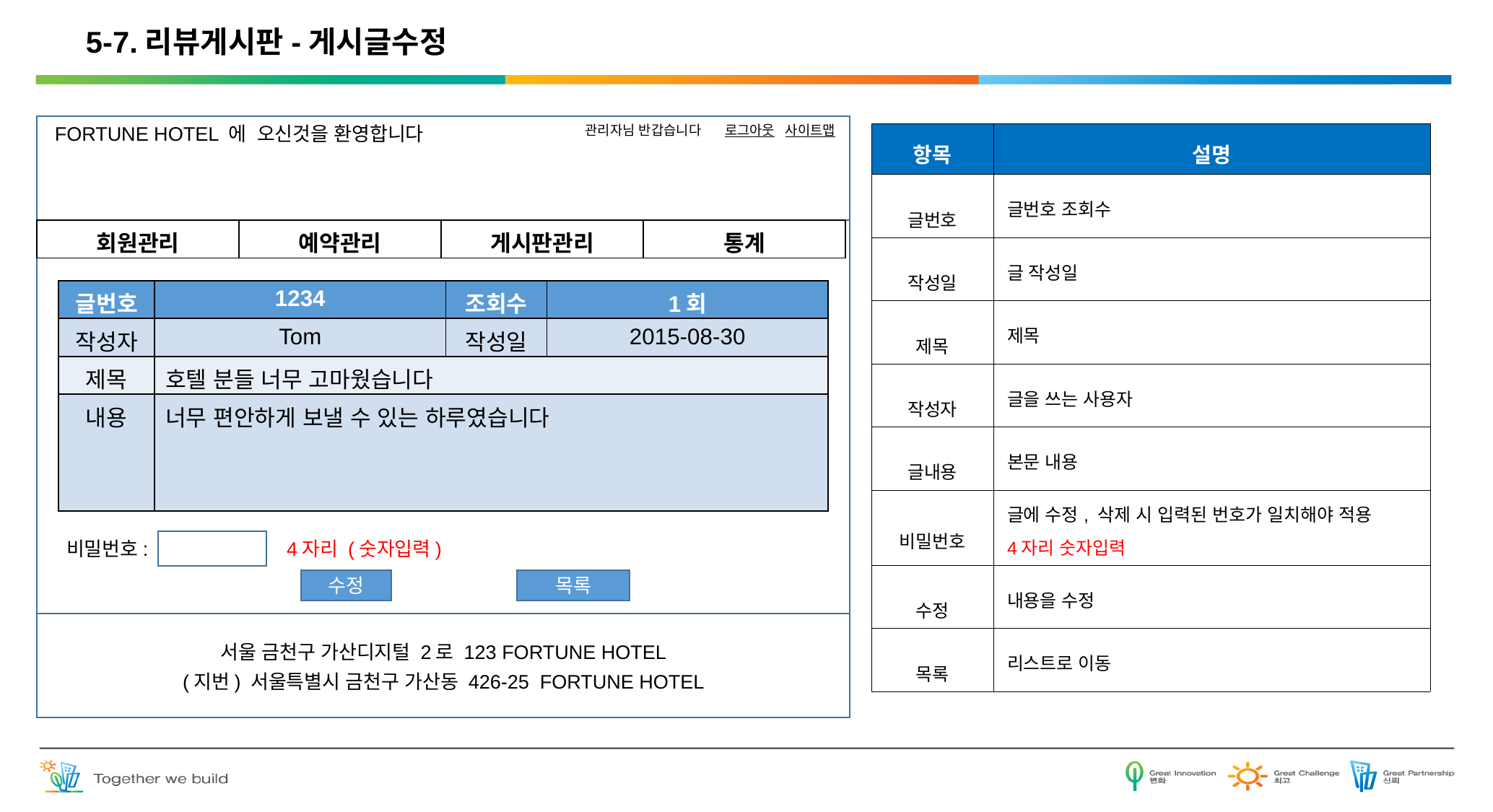

# 5-7.리뷰게시판-게시글수정
FORTUNE HOTEL 에  오신것을 환영합니다

관리자님 반갑습니다
로그아웃
사이트맵

| 항목 | 설명 |
| --- | --- |
| 글번호 | 글번호 조회수 |
| 작성일 | 글 작성일 |
| 제목 | 제목 |
| 작성자 | 글을 쓰는 사용자 |
| 글내용 | 본문 내용 |
| 비밀번호 | 글에 수정, 삭제 시 입력된 번호가 일치해야 적용 4자리 숫자입력 |
| 수정 | 내용을 수정 |
| 목록 | 리스트로 이동 |
| 회원관리 | 예약관리 | 게시판관리 | 통계 |
| --- | --- | --- | --- |
| 글번호 | 1234 | 조회수 | 1회 |
| --- | --- | --- | --- |
| 작성자 | Tom | 작성일 | 2015-08-30 |
| 제목 | 호텔 분들 너무 고마웠습니다 |  |  |
| 내용 | 너무 편안하게 보낼 수 있는 하루였습니다 |  |  |
비밀번호:

4자리 (숫자입력)
수정
목록

서울 금천구 가산디지털 2로 123 FORTUNE HOTEL
(지번) 서울특별시 금천구 가산동 426-25  FORTUNE HOTEL